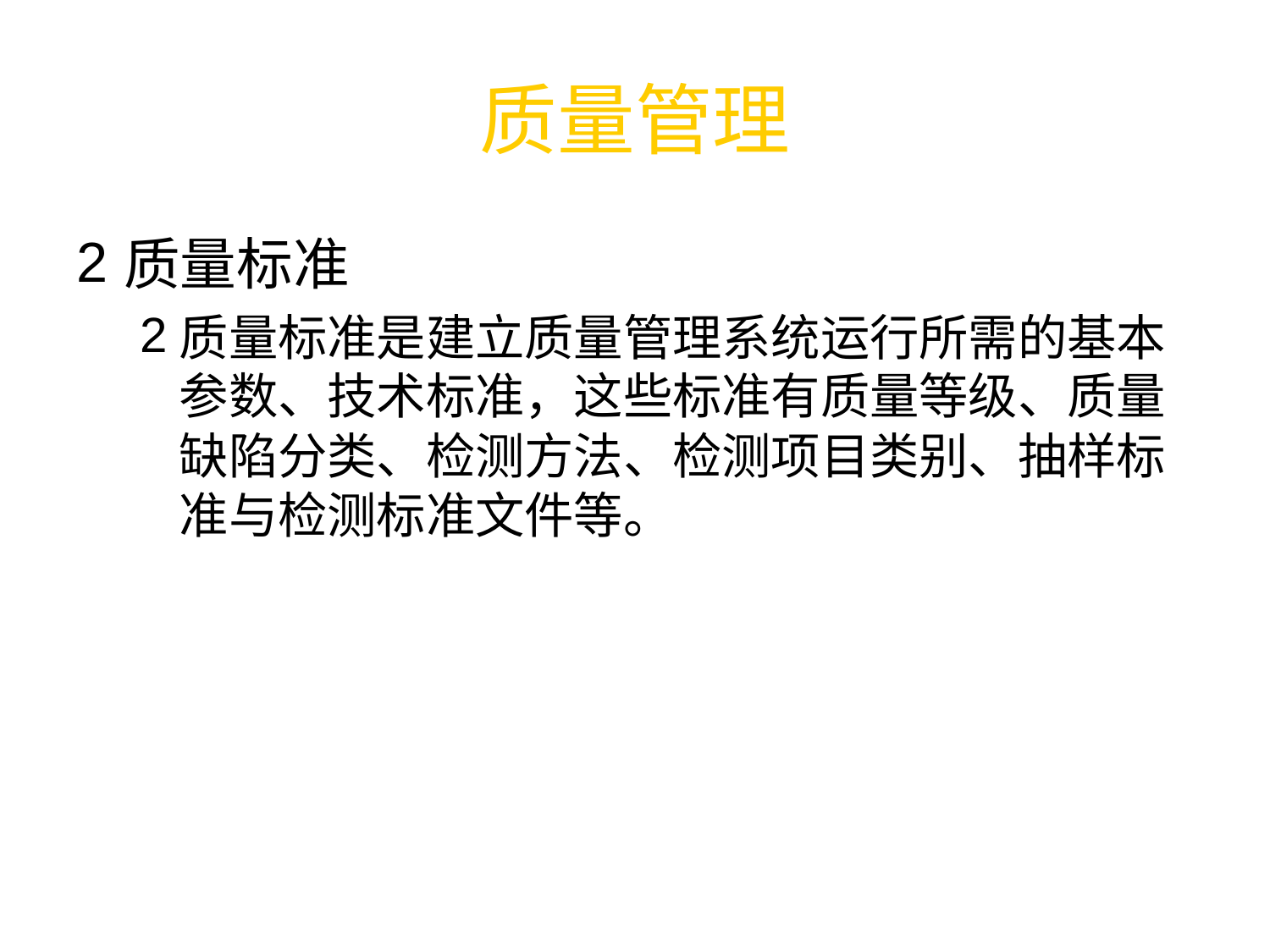

# 质量管理
质量标准
质量标准是建立质量管理系统运行所需的基本参数、技术标准，这些标准有质量等级、质量缺陷分类、检测方法、检测项目类别、抽样标准与检测标准文件等。